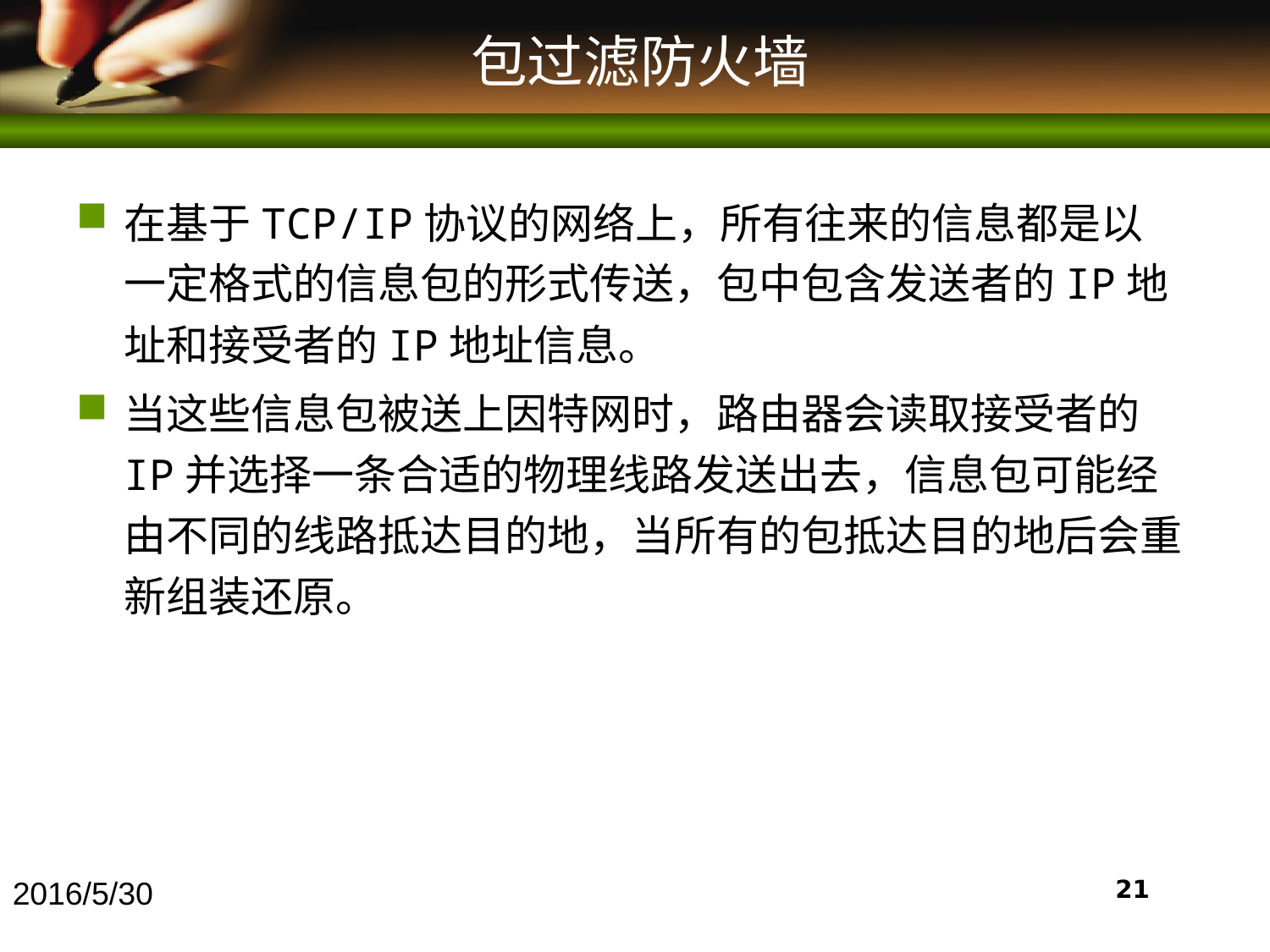

# 包过滤防火墙
在基于TCP/IP协议的网络上，所有往来的信息都是以一定格式的信息包的形式传送，包中包含发送者的IP地址和接受者的IP地址信息。
当这些信息包被送上因特网时，路由器会读取接受者的IP并选择一条合适的物理线路发送出去，信息包可能经由不同的线路抵达目的地，当所有的包抵达目的地后会重新组装还原。

2016/5/30

21